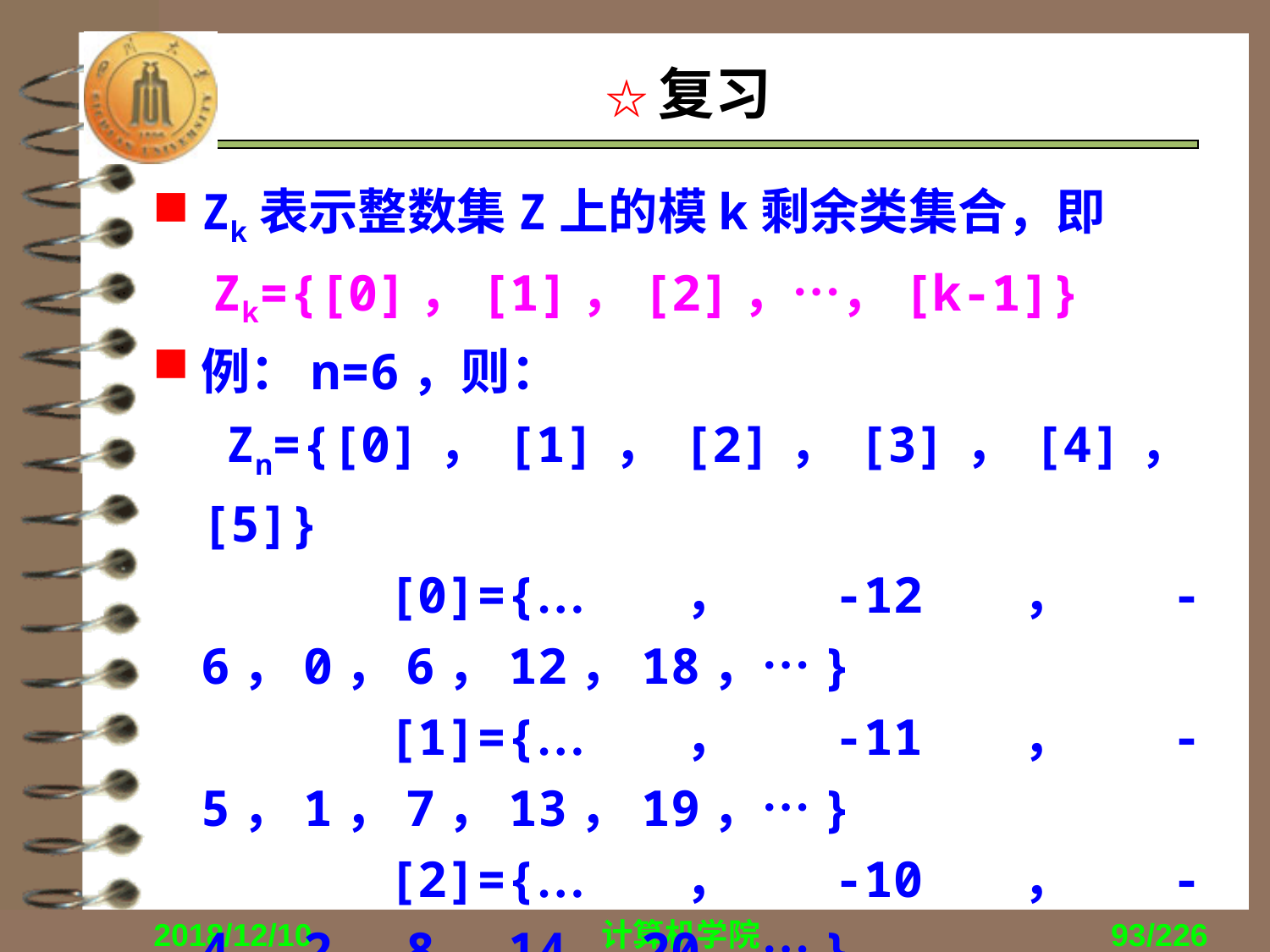

# ☆复习
Zk表示整数集Z上的模k剩余类集合，即
  Zk={[0]，[1]，[2]，…，[k-1]}
例：n=6，则：
  Zn={[0]，[1]，[2]，[3]，[4]，[5]}
  [0]={…，-12，-6，0，6，12，18，…}
  [1]={…，-11，-5，1，7，13，19，…}
  [2]={…，-10，-4，2，8，14，20，…}
  …
2018/12/10
计算机学院
93/226